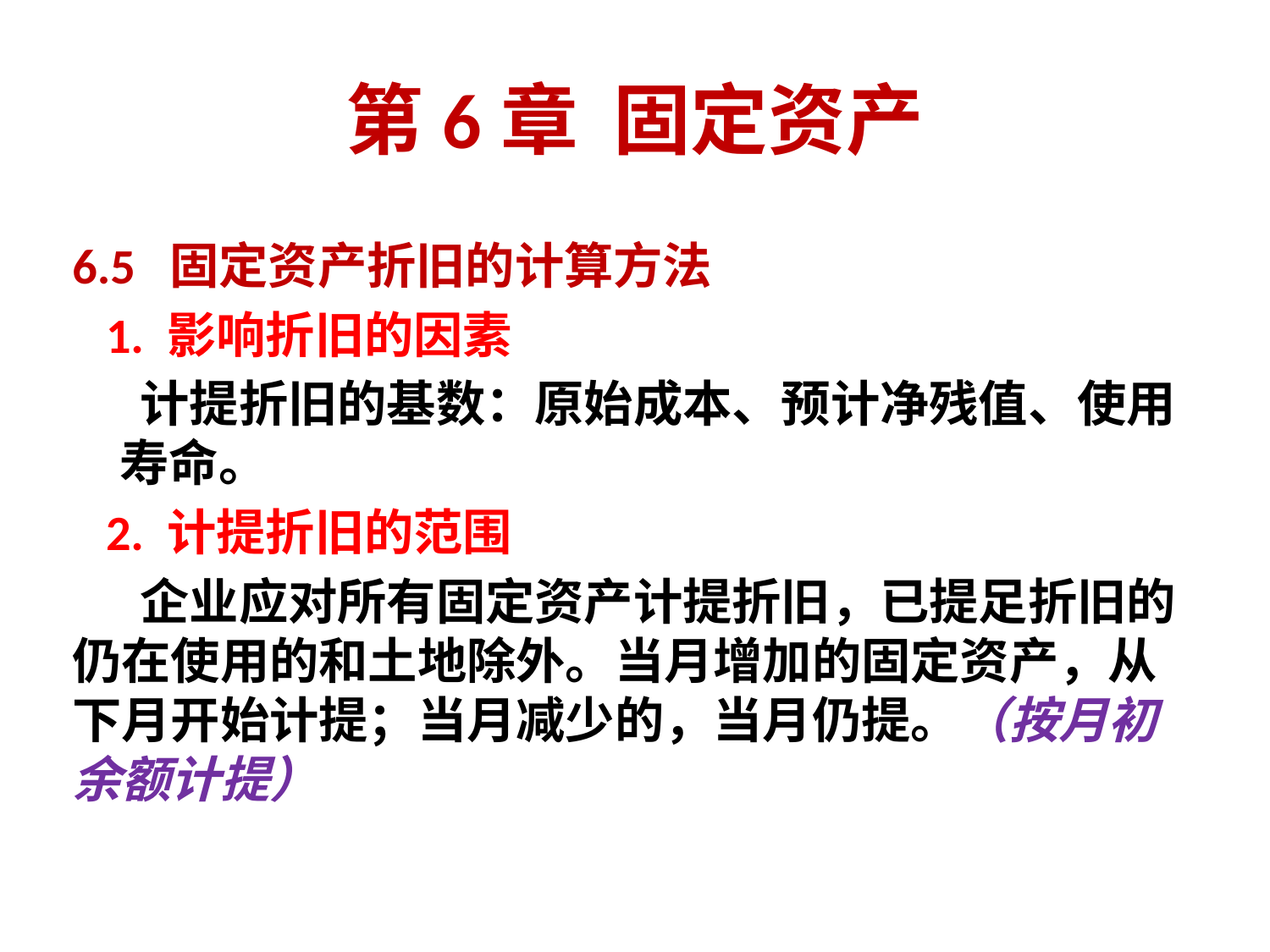

# 第6章  固定资产
6.5  固定资产折旧的计算方法
   1. 影响折旧的因素
     计提折旧的基数：原始成本、预计净残值、使用寿命。
   2. 计提折旧的范围
     企业应对所有固定资产计提折旧，已提足折旧的仍在使用的和土地除外。当月增加的固定资产，从下月开始计提；当月减少的，当月仍提。（按月初余额计提）